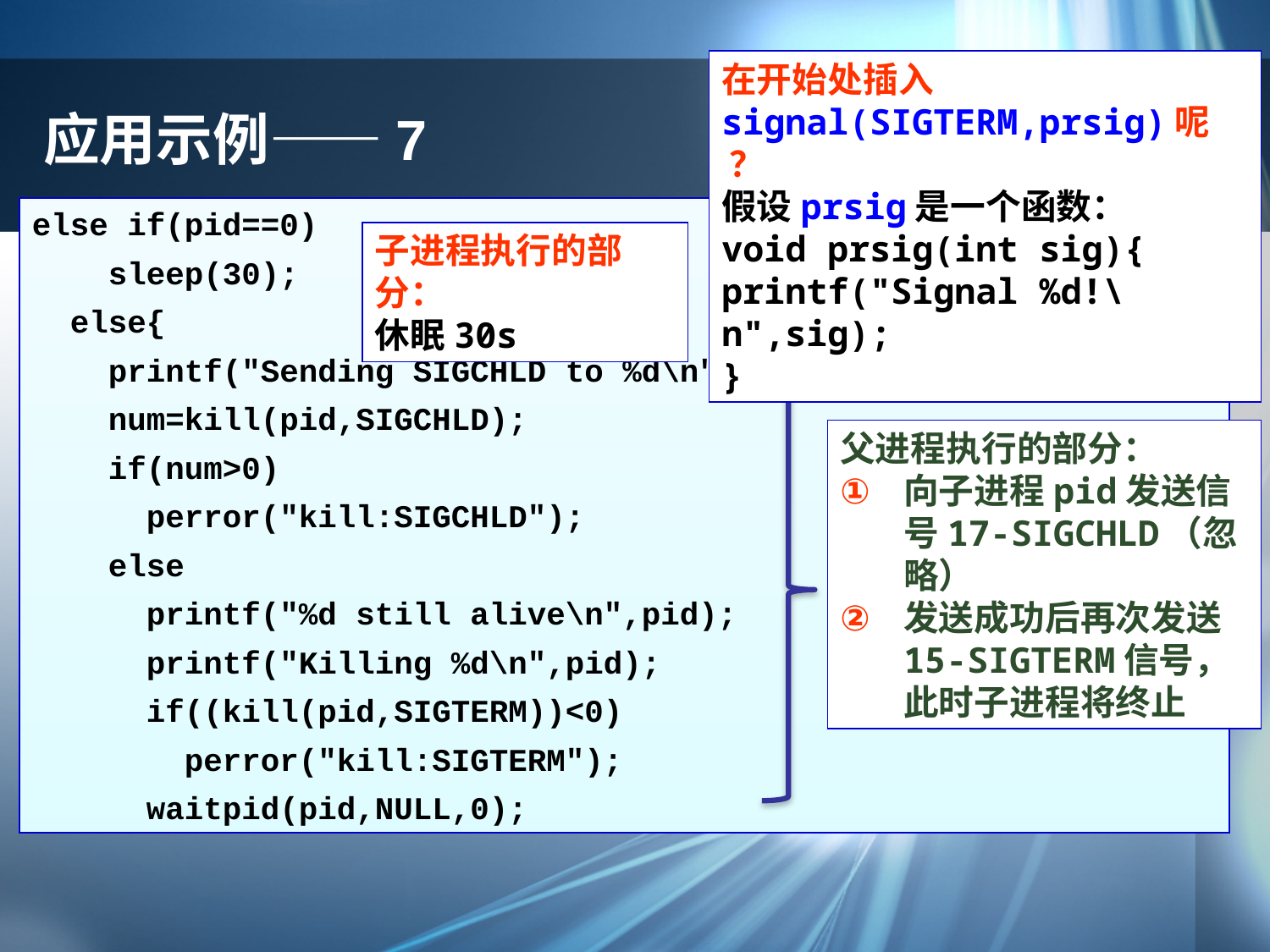

在开始处插入signal(SIGTERM,prsig)呢 ？
假设prsig是一个函数：
void prsig(int sig){
printf("Signal %d!\n",sig);
}
# 应用示例——7
else if(pid==0)
    sleep(30);
  else{
    printf("Sending SIGCHLD to %d\n",pid);
    num=kill(pid,SIGCHLD);
    if(num>0)
      perror("kill:SIGCHLD");
    else
      printf("%d still alive\n",pid);
      printf("Killing %d\n",pid);
      if((kill(pid,SIGTERM))<0)
        perror("kill:SIGTERM");
      waitpid(pid,NULL,0);
子进程执行的部分：
休眠30s

父进程执行的部分：
向子进程pid发送信号17-SIGCHLD（忽略）
发送成功后再次发送15-SIGTERM信号，此时子进程将终止